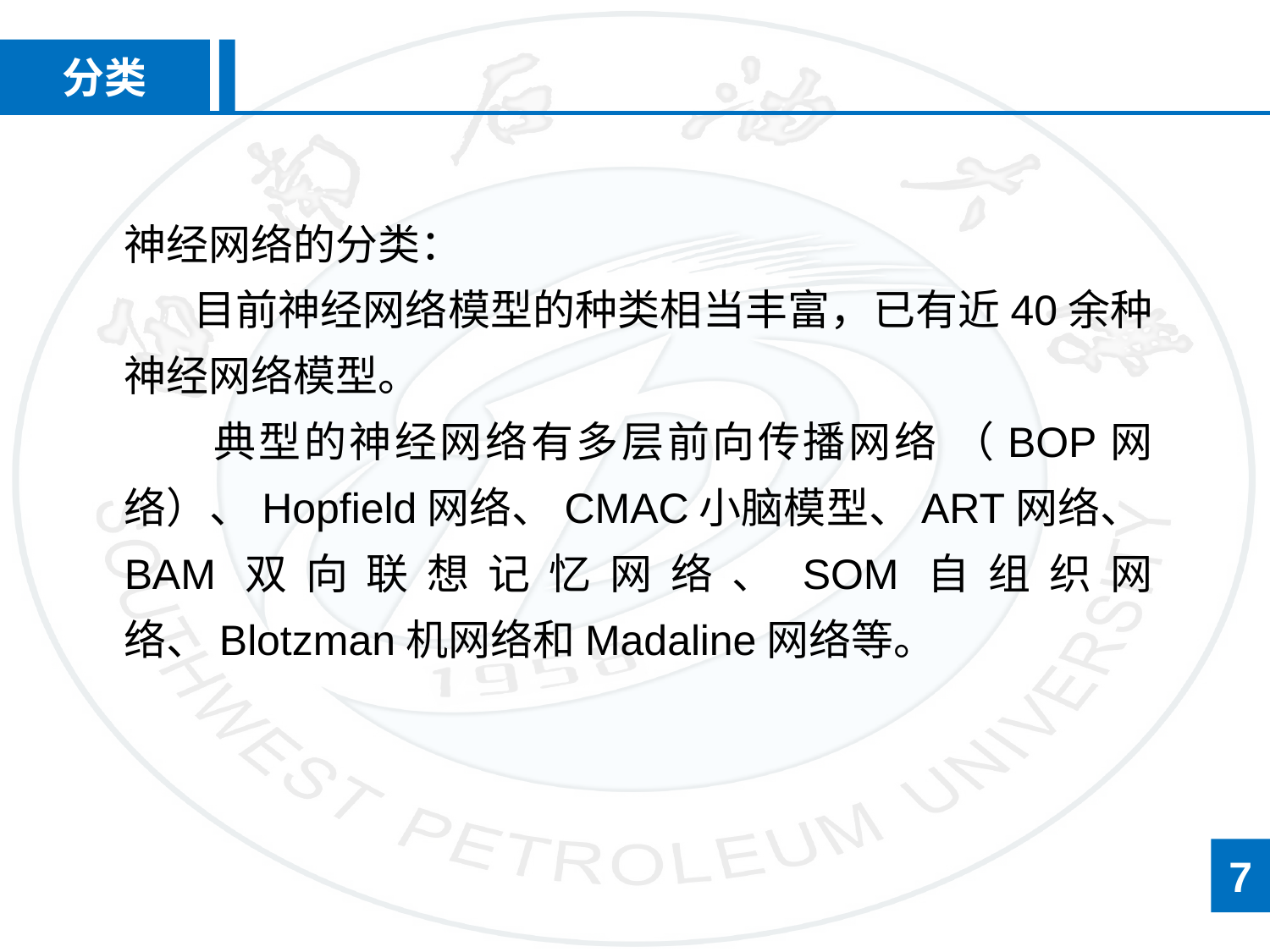

分类

神经网络的分类：
      目前神经网络模型的种类相当丰富，已有近40余种神经网络模型。
      典型的神经网络有多层前向传播网络 （BOP网络）、Hopfield网络、CMAC小脑模型、ART网络、BAM双向联想记忆网络、SOM自组织网络、Blotzman机网络和Madaline网络等。

7